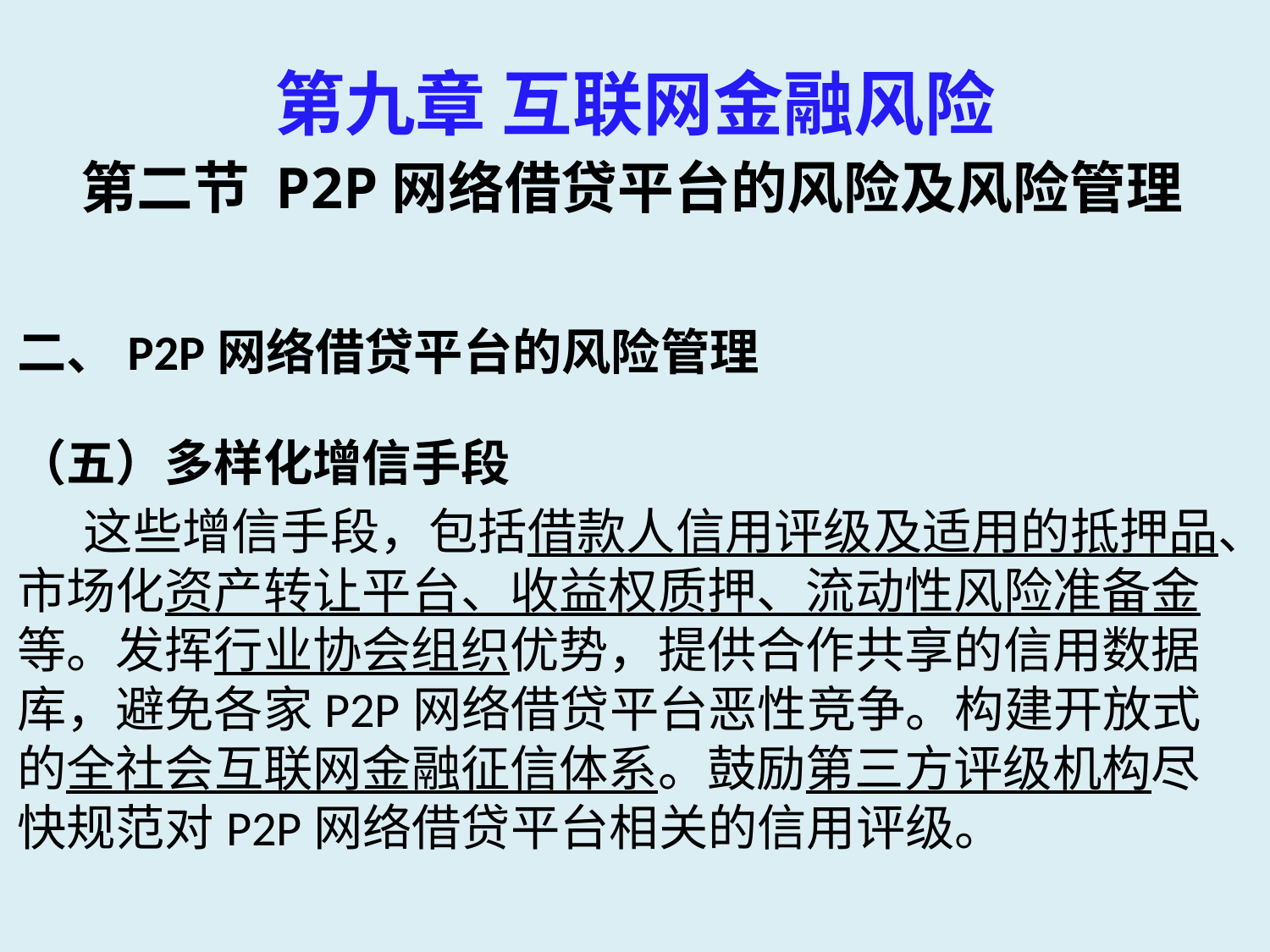

# 第九章 互联网金融风险
第二节 P2P网络借贷平台的风险及风险管理

二、P2P网络借贷平台的风险管理
（五）多样化增信手段
     这些增信手段，包括借款人信用评级及适用的抵押品、市场化资产转让平台、收益权质押、流动性风险准备金等。发挥行业协会组织优势，提供合作共享的信用数据库，避免各家P2P网络借贷平台恶性竞争。构建开放式的全社会互联网金融征信体系。鼓励第三方评级机构尽快规范对P2P网络借贷平台相关的信用评级。
29